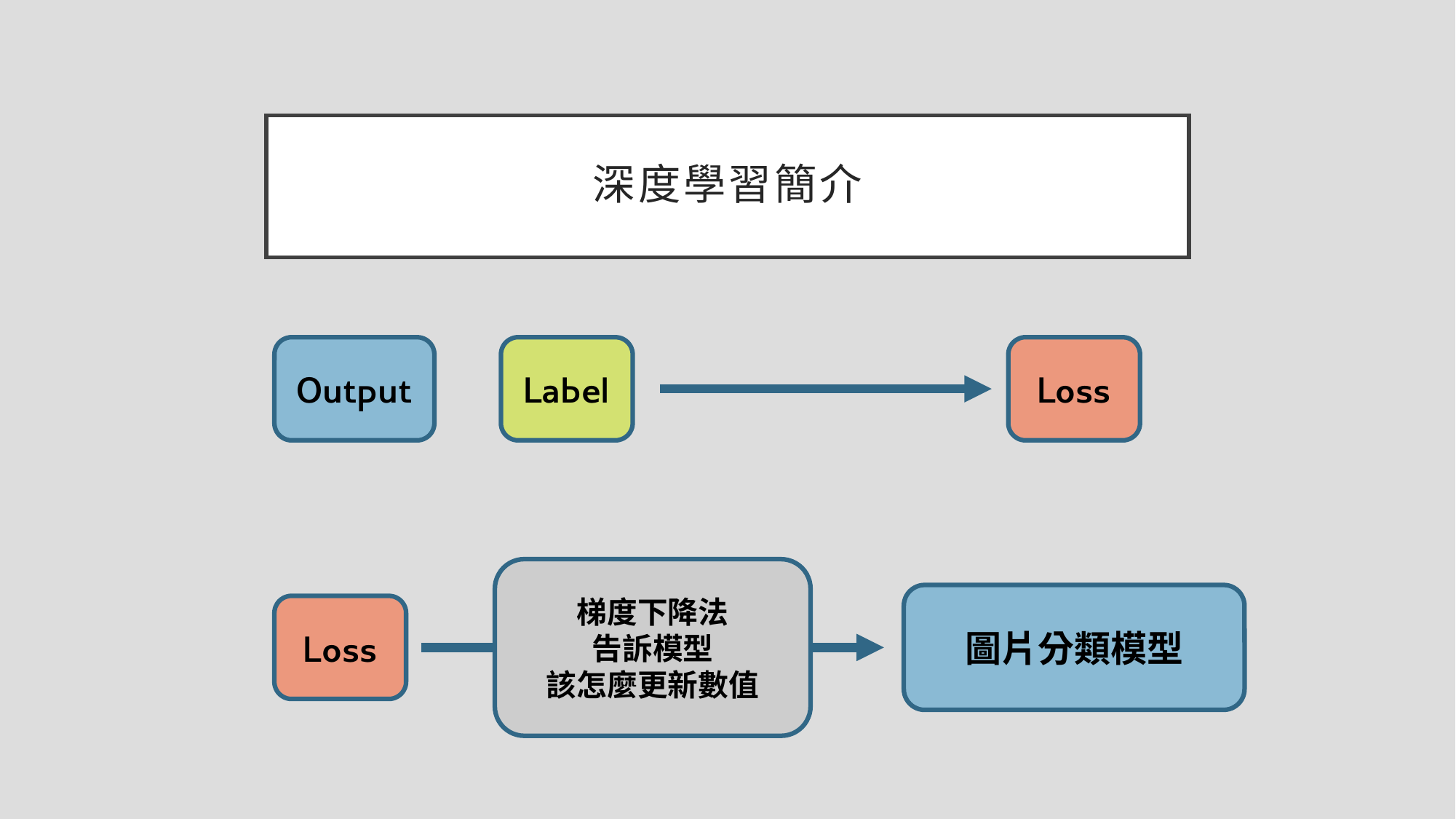

# 深度學習簡介
Output
Label
Loss
梯度下降法
告訴模型
該怎麼更新數值
圖片分類模型
Loss